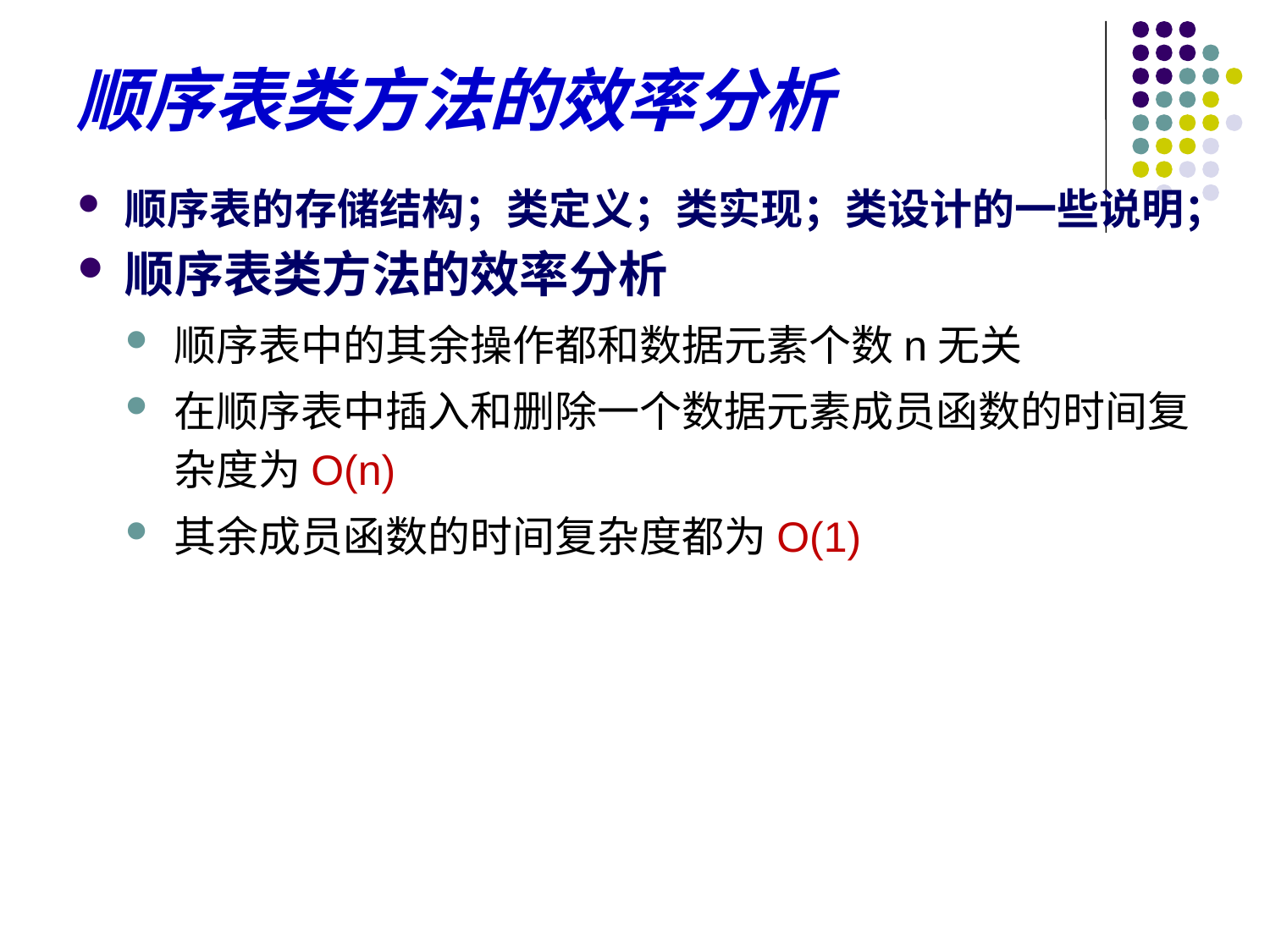

# 顺序表类方法的效率分析
顺序表的存储结构；类定义；类实现；类设计的一些说明；
顺序表类方法的效率分析
顺序表中的其余操作都和数据元素个数n无关
在顺序表中插入和删除一个数据元素成员函数的时间复杂度为O(n)
其余成员函数的时间复杂度都为O(1)